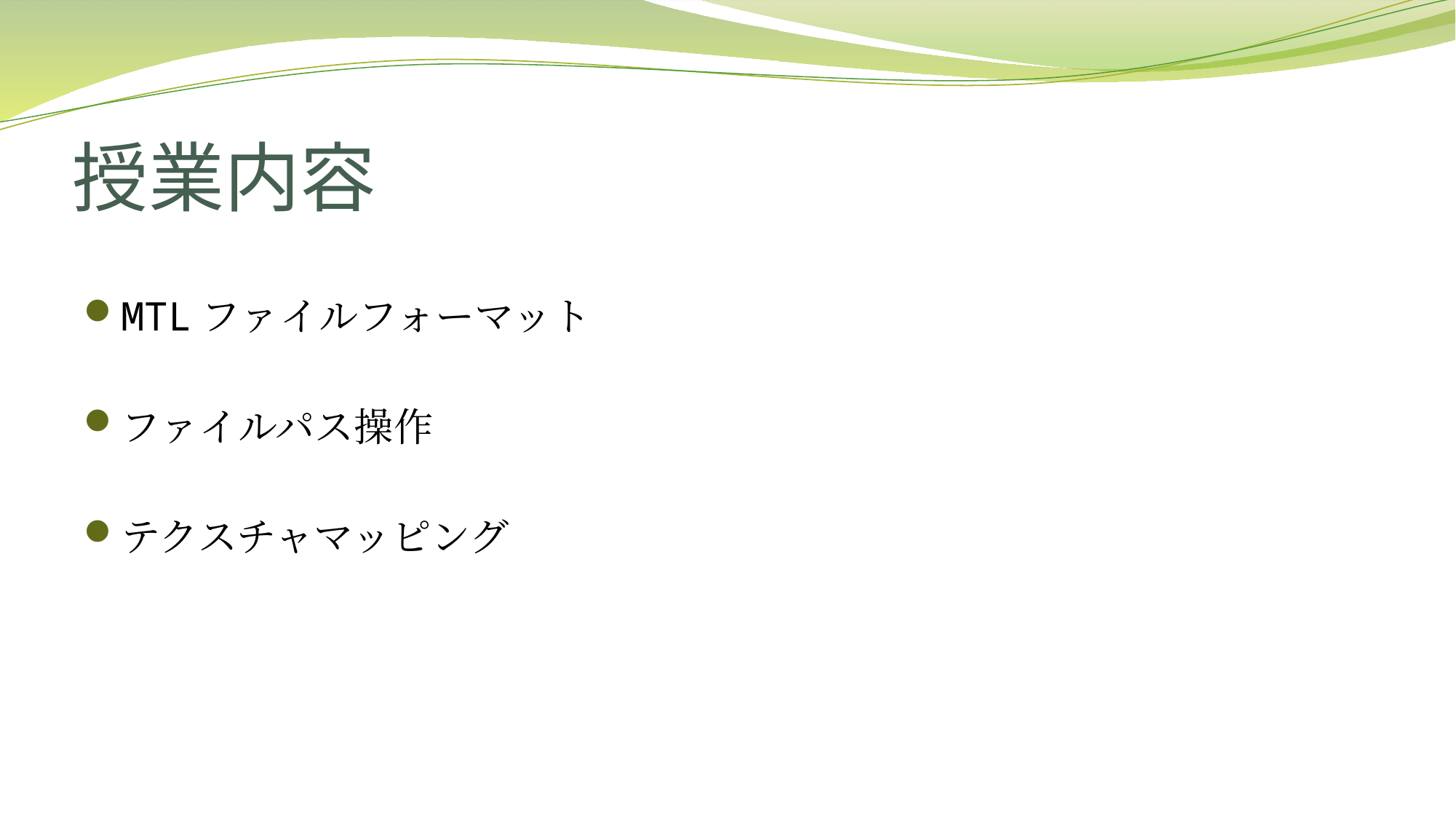

# 授業内容

MTLファイルフォーマット

ファイルパス操作

テクスチャマッピング